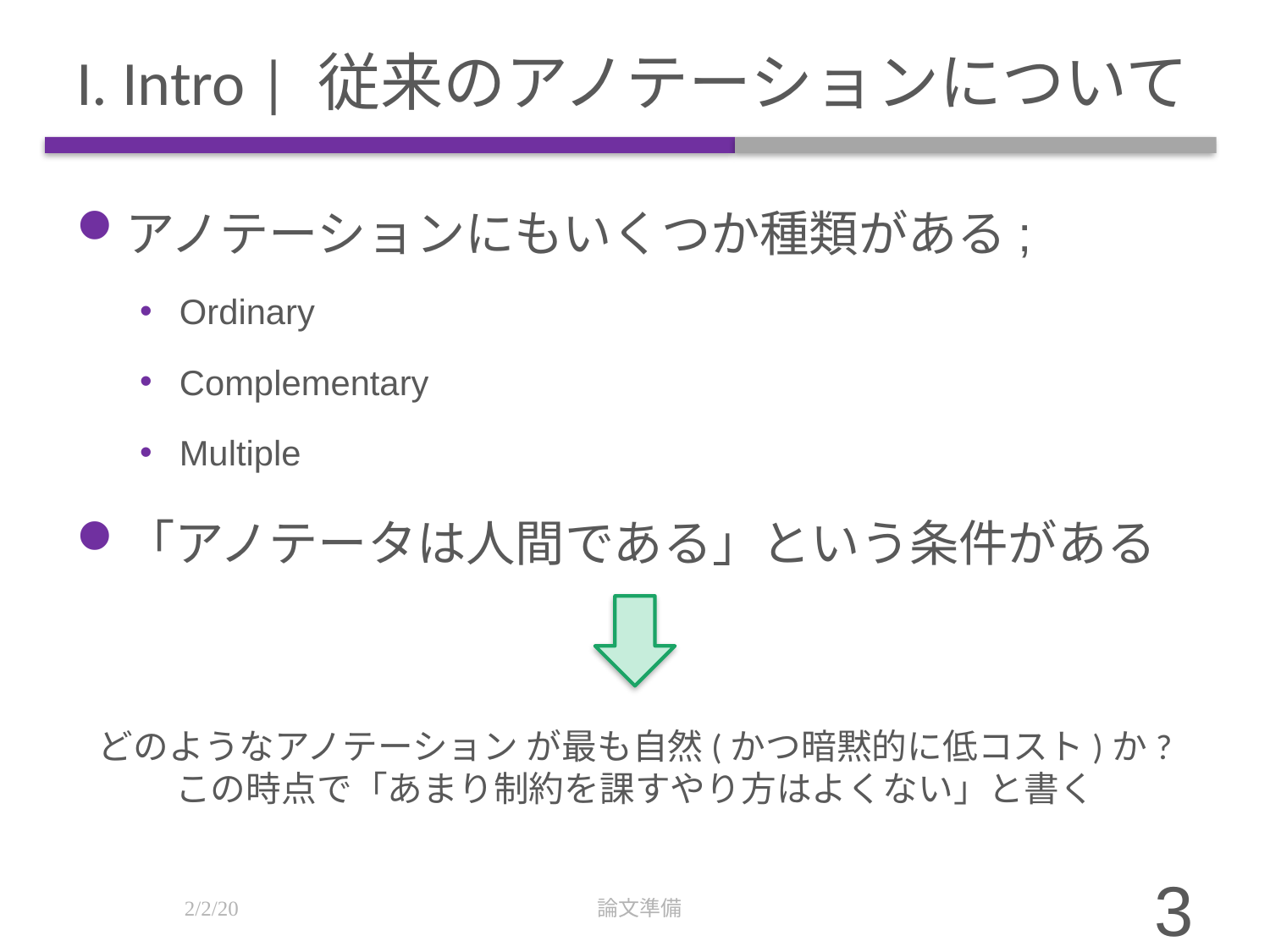

# I. Intro | 従来のアノテーションについて
アノテーションにもいくつか種類がある;
Ordinary
Complementary
Multiple
「アノテータは人間である」という条件がある

どのようなアノテーション が最も自然(かつ暗黙的に低コスト)か?
この時点で「あまり制約を課すやり方はよくない」と書く
2/2/20
論文準備